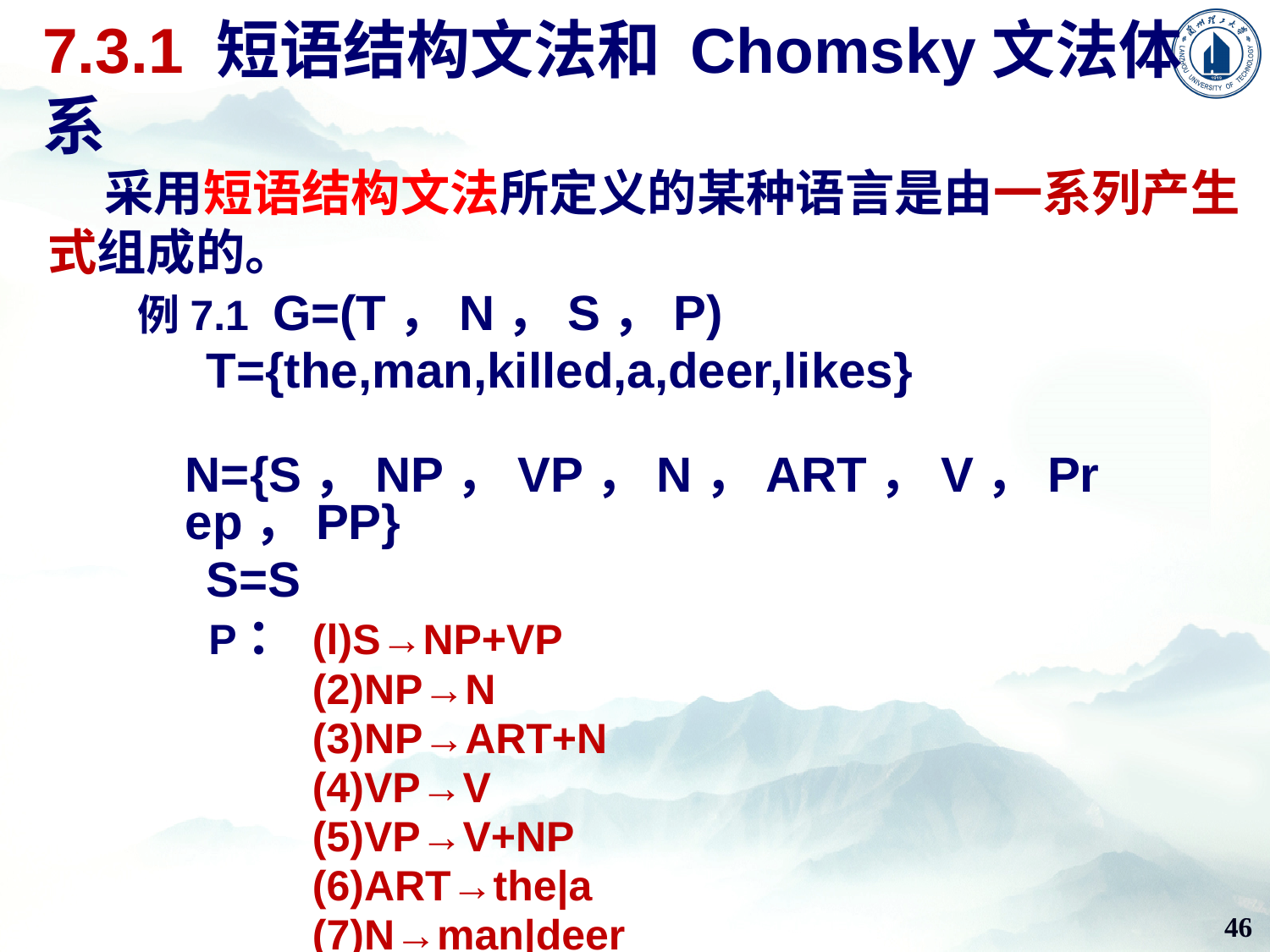

7.3.1 短语结构文法和 Chomsky文法体系
# 采用短语结构文法所定义的某种语言是由一系列产生式组成的。
例7.1  G=(T，N，S，P)
     T={the,man,killed,a,deer,likes}
     N={S，NP，VP，N，ART，V，Prep，PP}
     S=S
      P：	(l)S→NP+VP
       	(2)NP→N
      	(3)NP→ART+N
       	(4)VP→V
       	(5)VP→V+NP
       	(6)ART→the|a
       	(7)N→man|deer
       	(8)V→killed|likes
46